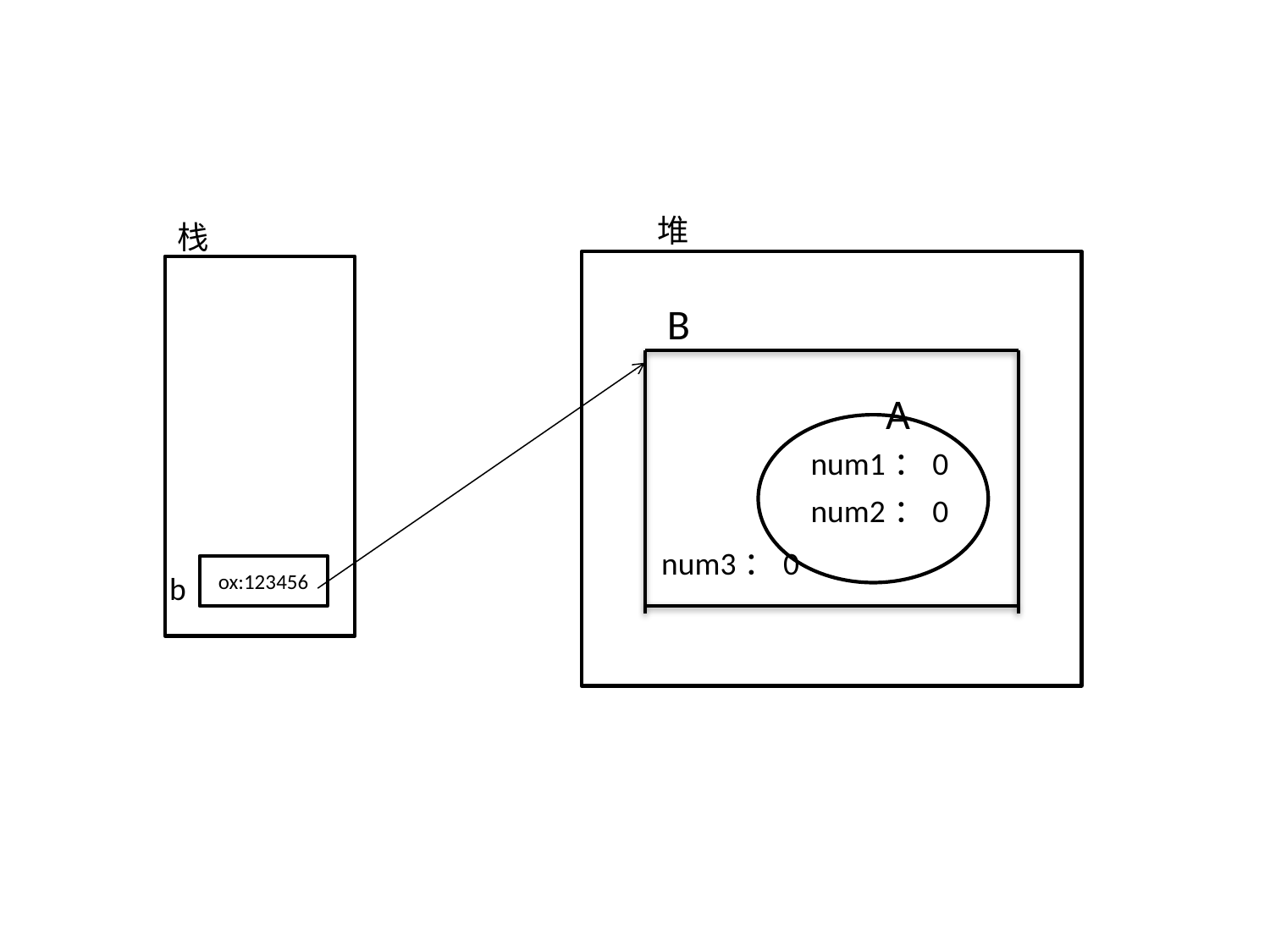

堆
栈

B
A

num1：0
num2：0
num3：0
ox:123456
b